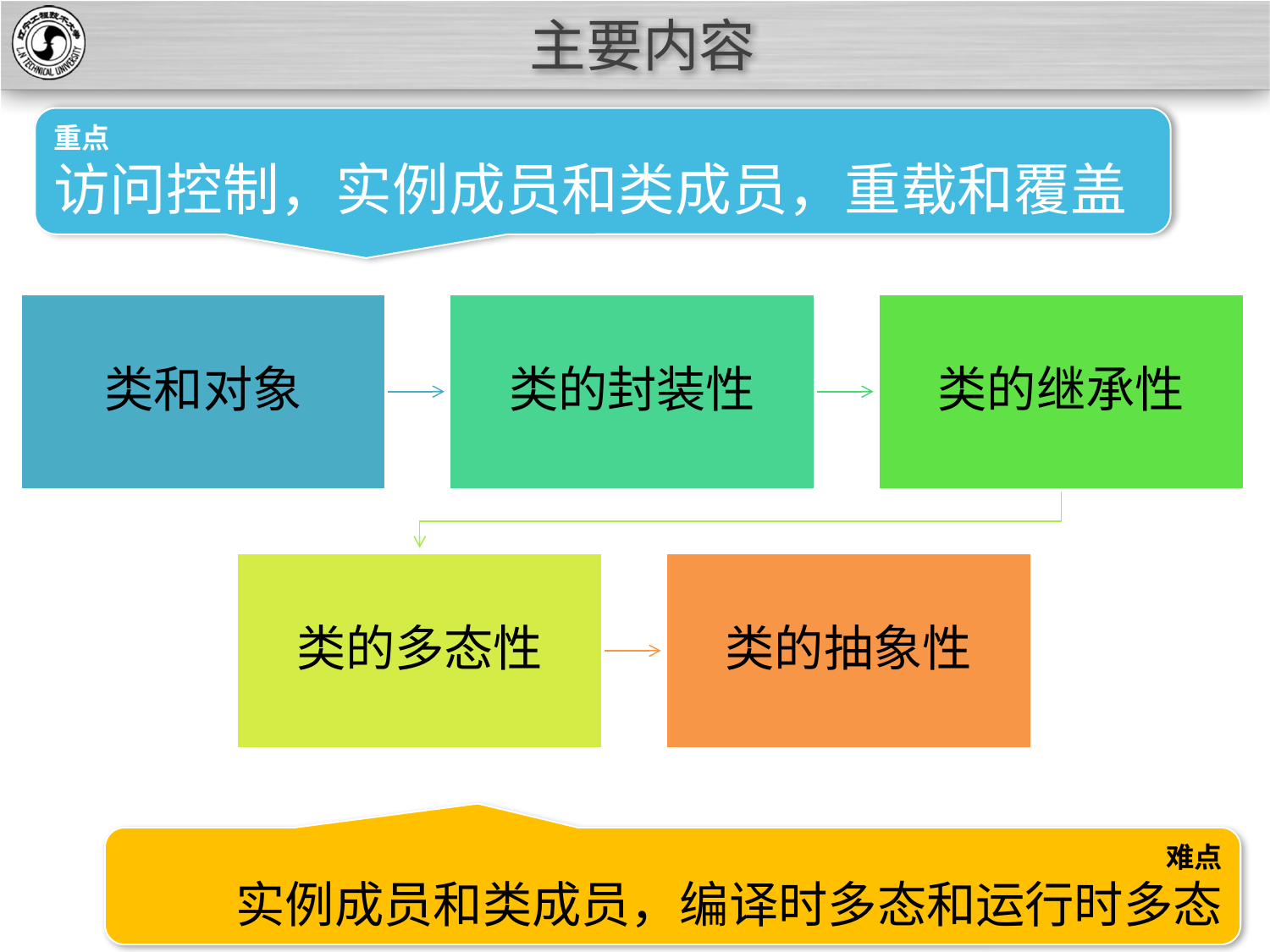

# 主要内容
重点
访问控制，实例成员和类成员，重载和覆盖

类和对象

类的封装性

类的继承性

类的多态性
类的抽象性
难点
实例成员和类成员，编译时多态和运行时多态